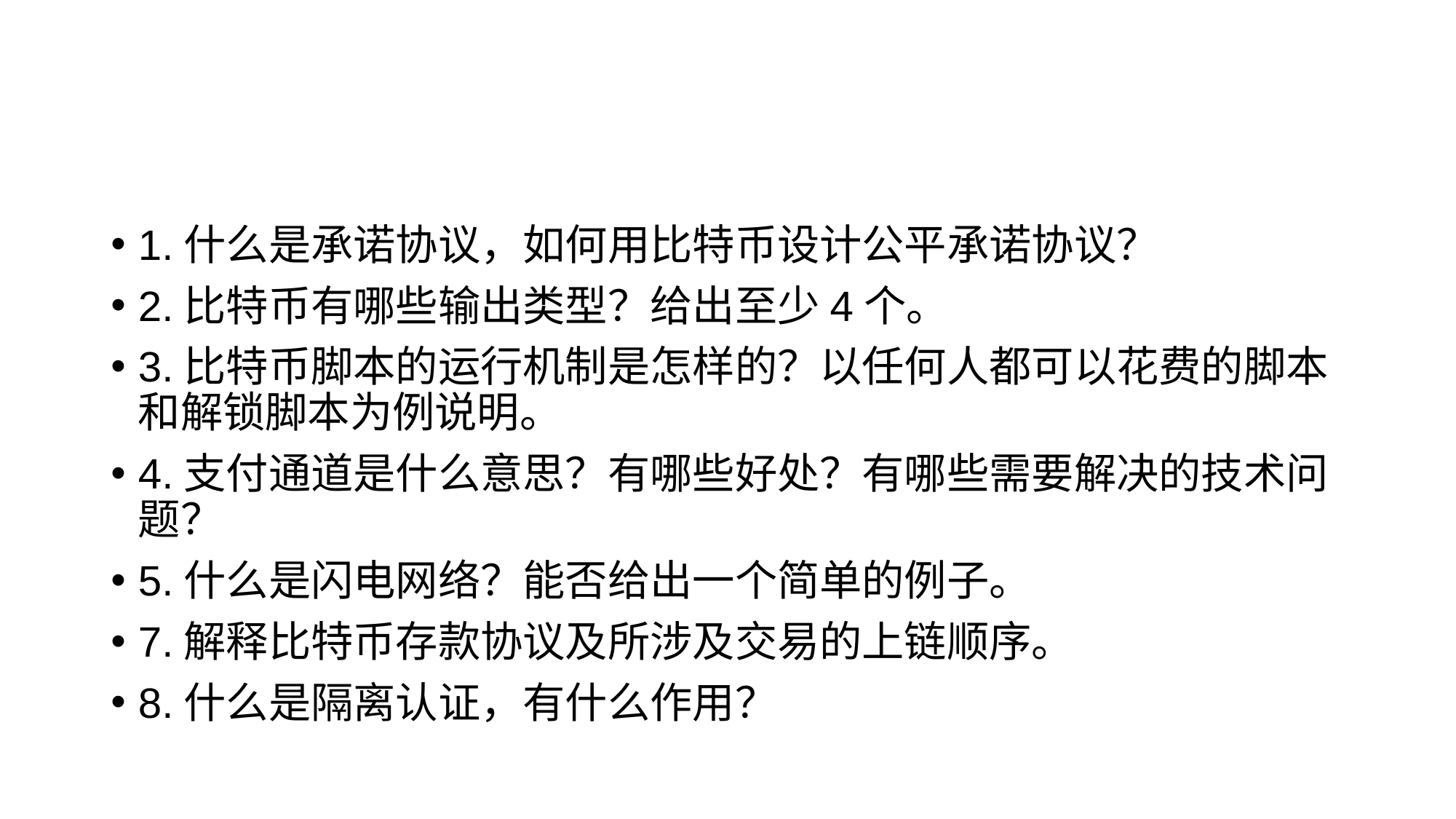

#
1.什么是承诺协议，如何用比特币设计公平承诺协议？
2.比特币有哪些输出类型？给出至少4个。
3.比特币脚本的运行机制是怎样的？以任何人都可以花费的脚本和解锁脚本为例说明。
4.支付通道是什么意思？有哪些好处？有哪些需要解决的技术问题？
5.什么是闪电网络？能否给出一个简单的例子。
7.解释比特币存款协议及所涉及交易的上链顺序。
8.什么是隔离认证，有什么作用？